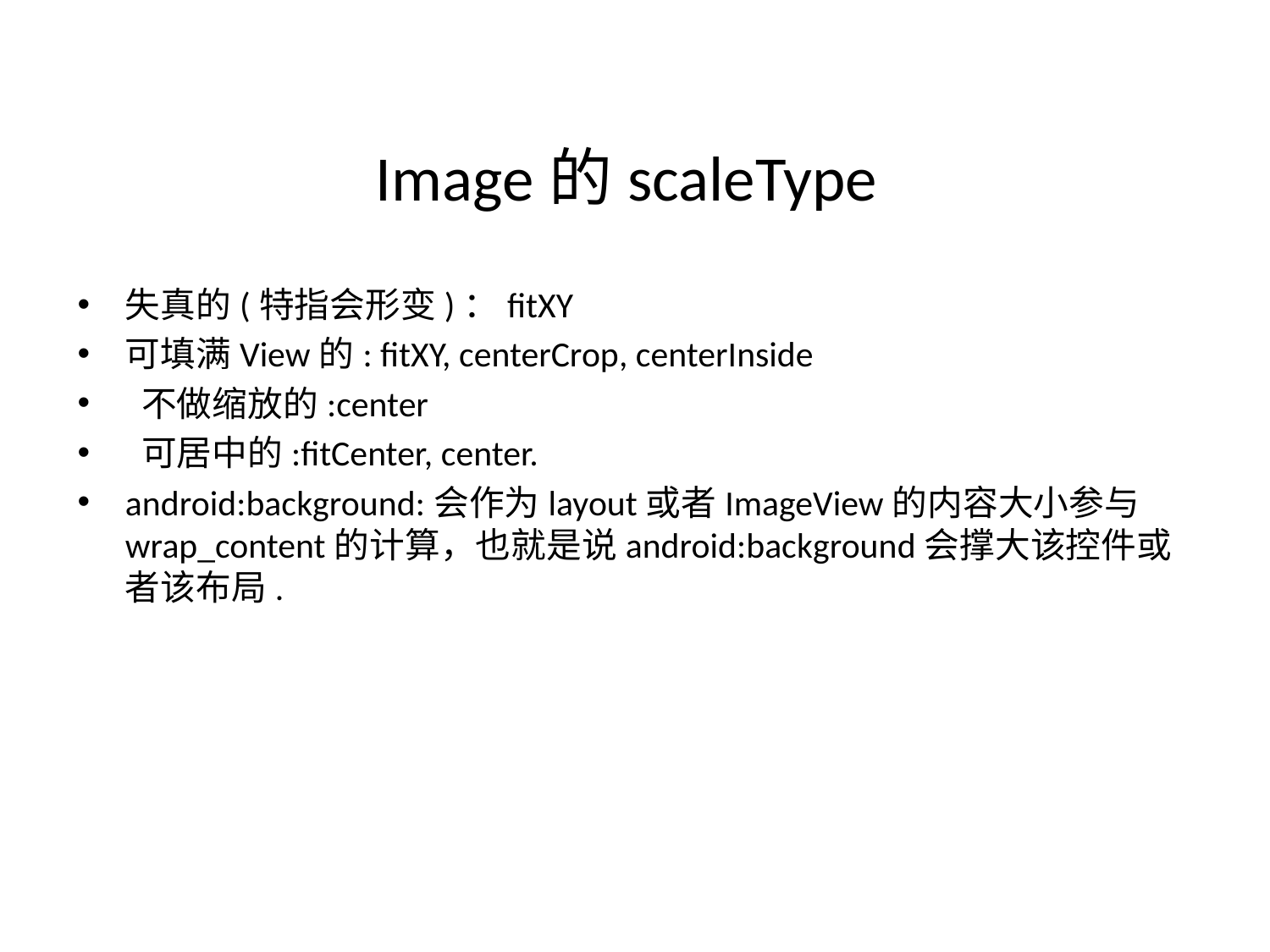

# Image的scaleType
失真的(特指会形变)：fitXY
可填满View的: fitXY, centerCrop, centerInside
 不做缩放的:center
 可居中的:fitCenter, center.
android:background:会作为layout或者ImageView的内容大小参与wrap_content的计算，也就是说android:background会撑大该控件或者该布局.